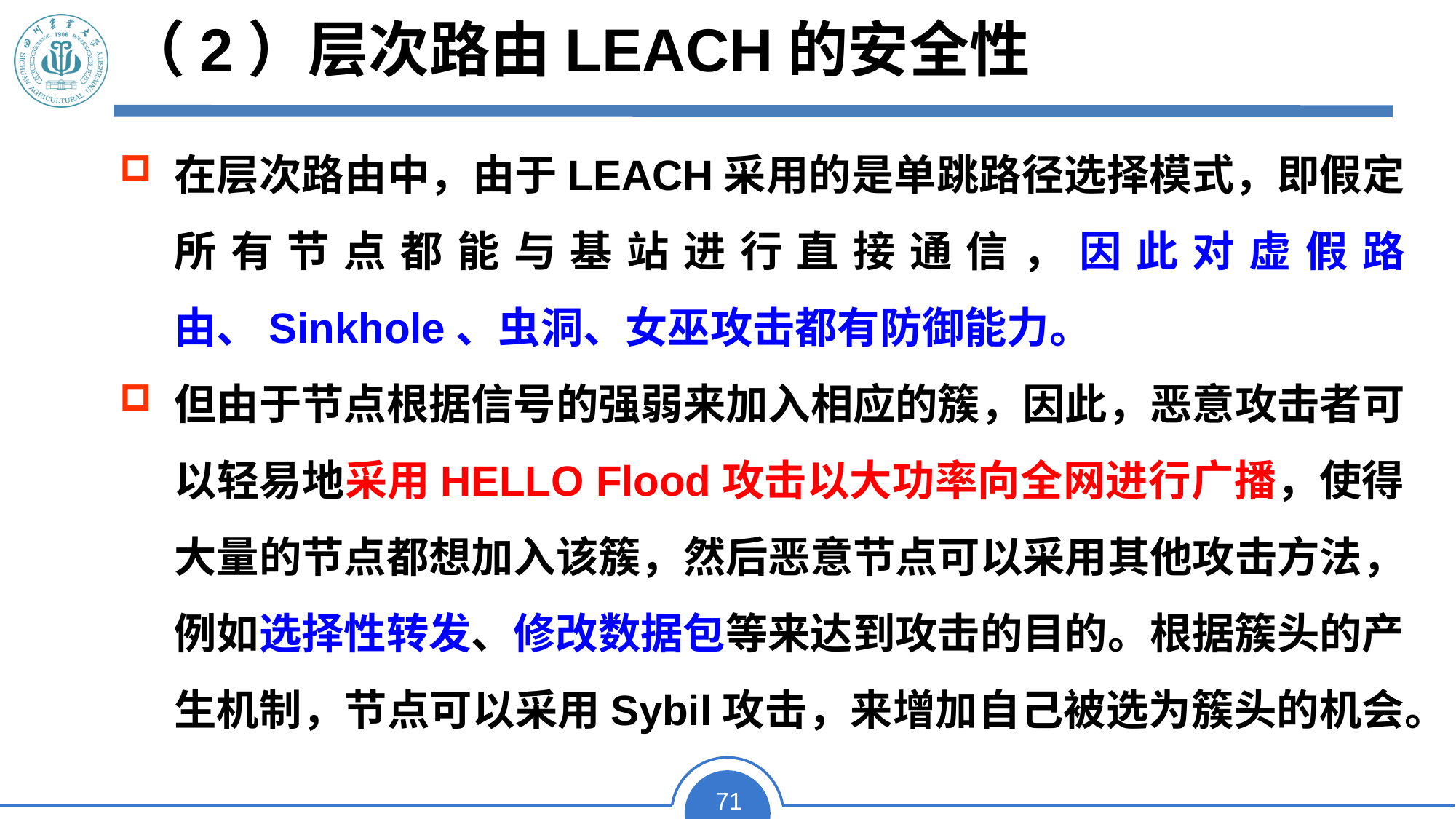

# （2）层次路由LEACH的安全性
在层次路由中，由于LEACH采用的是单跳路径选择模式，即假定所有节点都能与基站进行直接通信，因此对虚假路由、Sinkhole、虫洞、女巫攻击都有防御能力。
但由于节点根据信号的强弱来加入相应的簇，因此，恶意攻击者可以轻易地采用HELLO Flood攻击以大功率向全网进行广播，使得大量的节点都想加入该簇，然后恶意节点可以采用其他攻击方法，例如选择性转发、修改数据包等来达到攻击的目的。根据簇头的产生机制，节点可以采用Sybil攻击，来增加自己被选为簇头的机会。